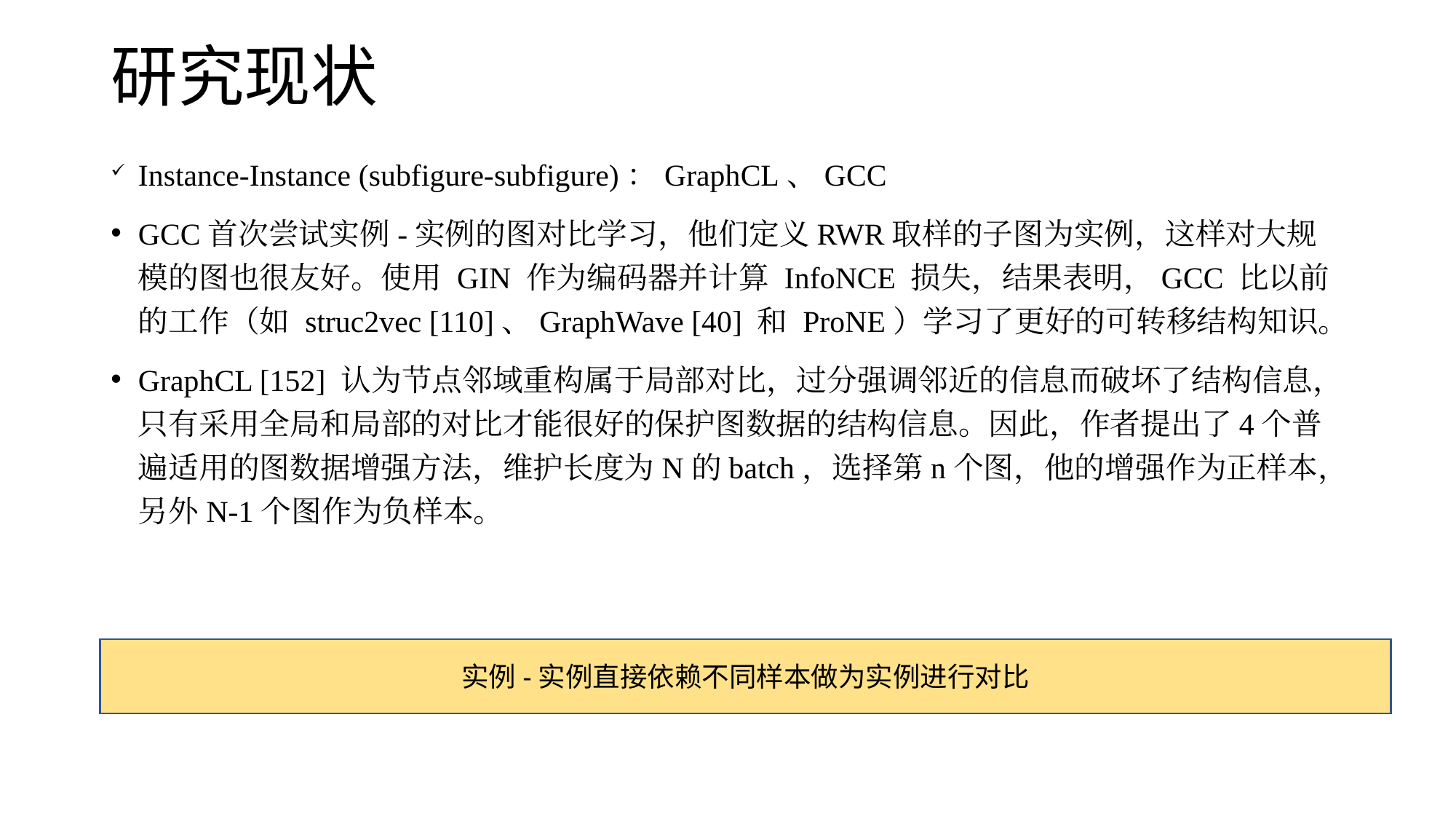

# 研究现状
Instance-Instance (subfigure-subfigure)：GraphCL、GCC
GCC首次尝试实例-实例的图对比学习，他们定义RWR取样的子图为实例，这样对大规模的图也很友好。使用 GIN 作为编码器并计算 InfoNCE 损失，结果表明，GCC 比以前的工作（如 struc2vec [110]、GraphWave [40] 和 ProNE）学习了更好的可转移结构知识。
GraphCL [152] 认为节点邻域重构属于局部对比，过分强调邻近的信息而破坏了结构信息，只有采用全局和局部的对比才能很好的保护图数据的结构信息。因此，作者提出了4个普遍适用的图数据增强方法，维护长度为N的batch，选择第n个图，他的增强作为正样本，另外N-1个图作为负样本。
实例-实例直接依赖不同样本做为实例进行对比